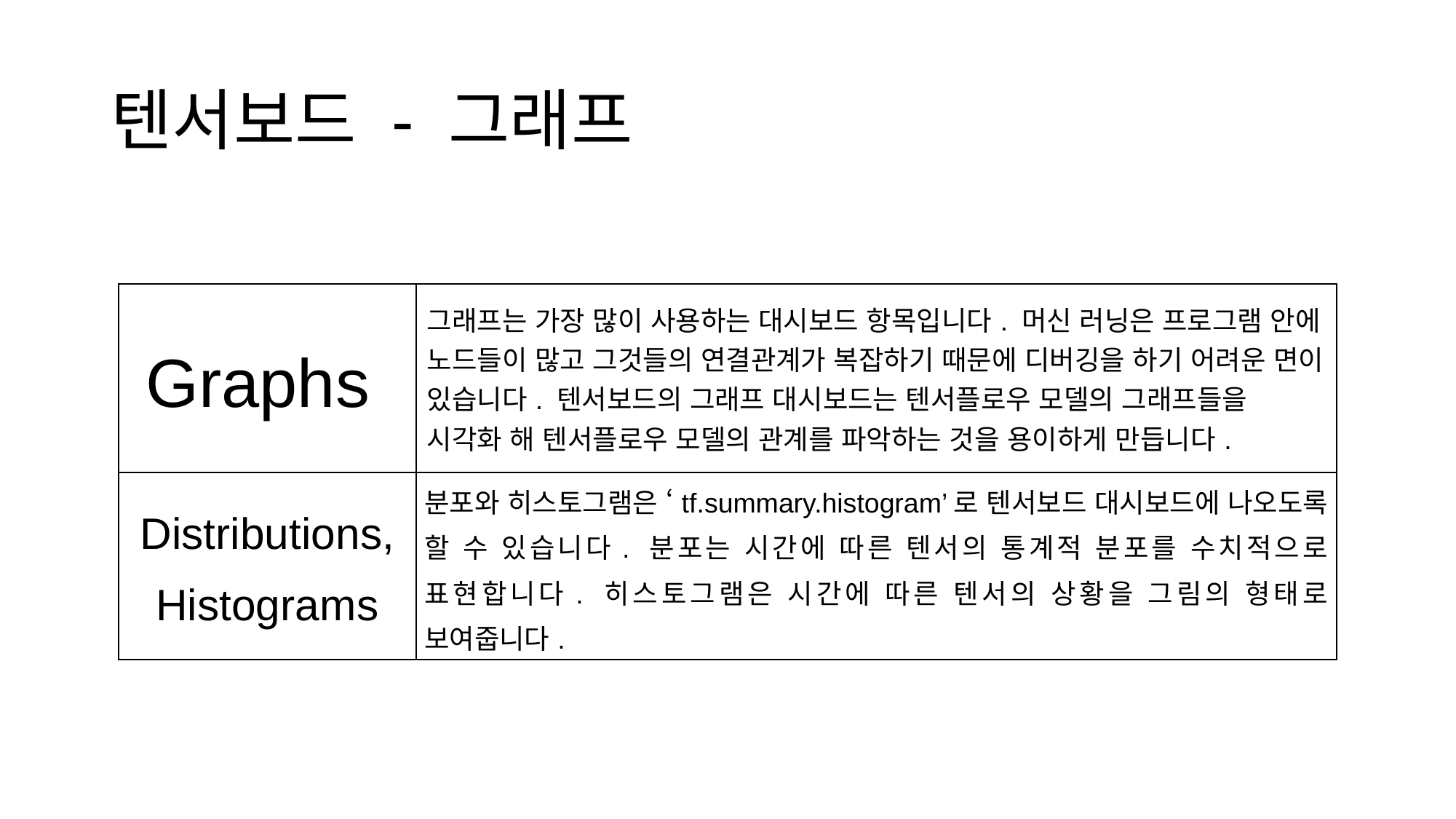

# 텐서보드 - 그래프
| Graphs | 그래프는 가장 많이 사용하는 대시보드 항목입니다. 머신 러닝은 프로그램 안에 노드들이 많고 그것들의 연결관계가 복잡하기 때문에 디버깅을 하기 어려운 면이 있습니다. 텐서보드의 그래프 대시보드는 텐서플로우 모델의 그래프들을 시각화 해 텐서플로우 모델의 관계를 파악하는 것을 용이하게 만듭니다. |
| --- | --- |
| Distributions, Histograms | 분포와 히스토그램은 ‘tf.summary.histogram’로 텐서보드 대시보드에 나오도록 할 수 있습니다. 분포는 시간에 따른 텐서의 통계적 분포를 수치적으로 표현합니다. 히스토그램은 시간에 따른 텐서의 상황을 그림의 형태로 보여줍니다. |